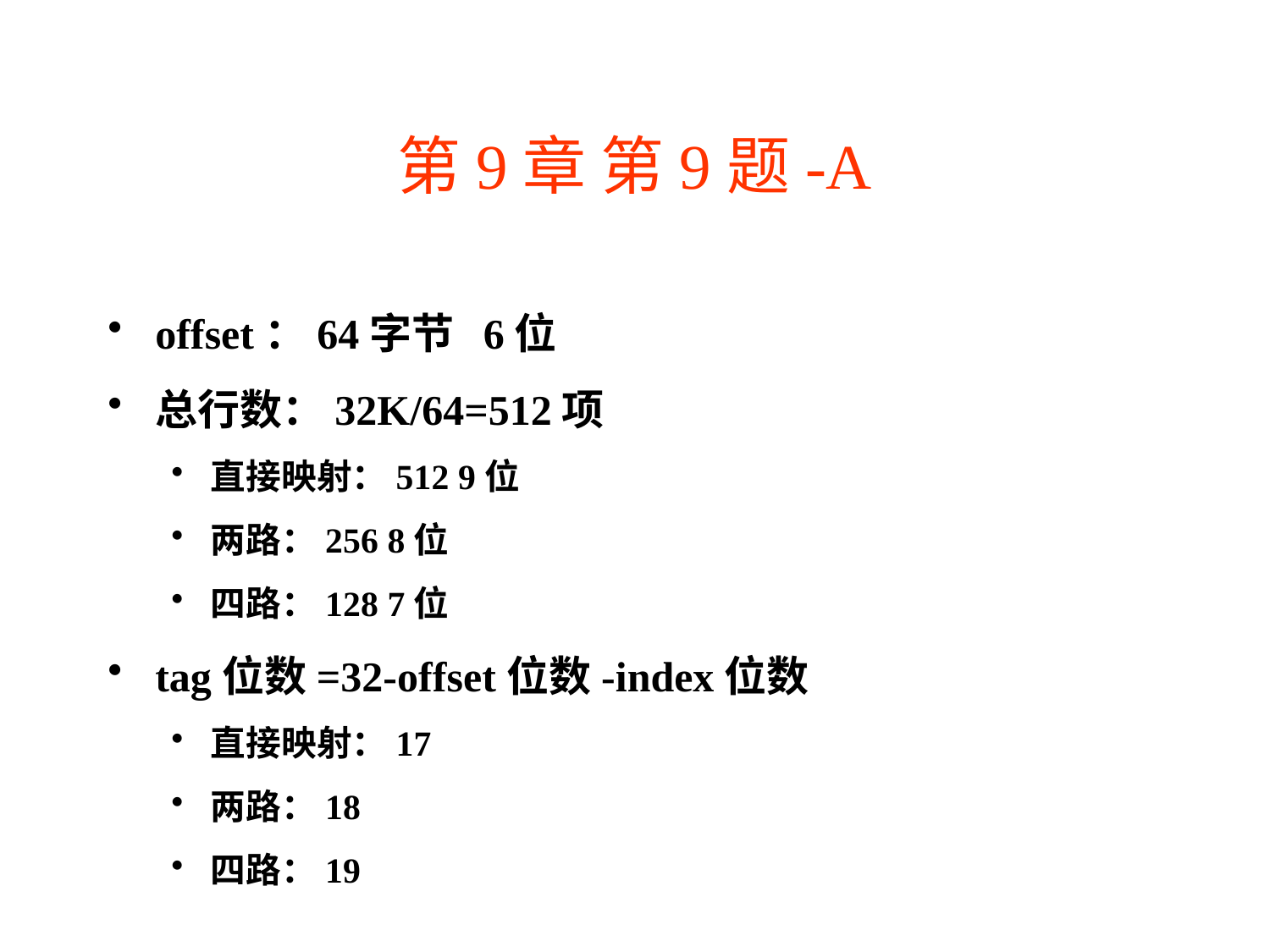

# 第9章 第9题-A
offset：64字节  6位
总行数：32K/64=512项
直接映射：512 9位
两路：256 8位
四路：128 7位
tag位数=32-offset位数-index位数
直接映射：17
两路：18
四路：19